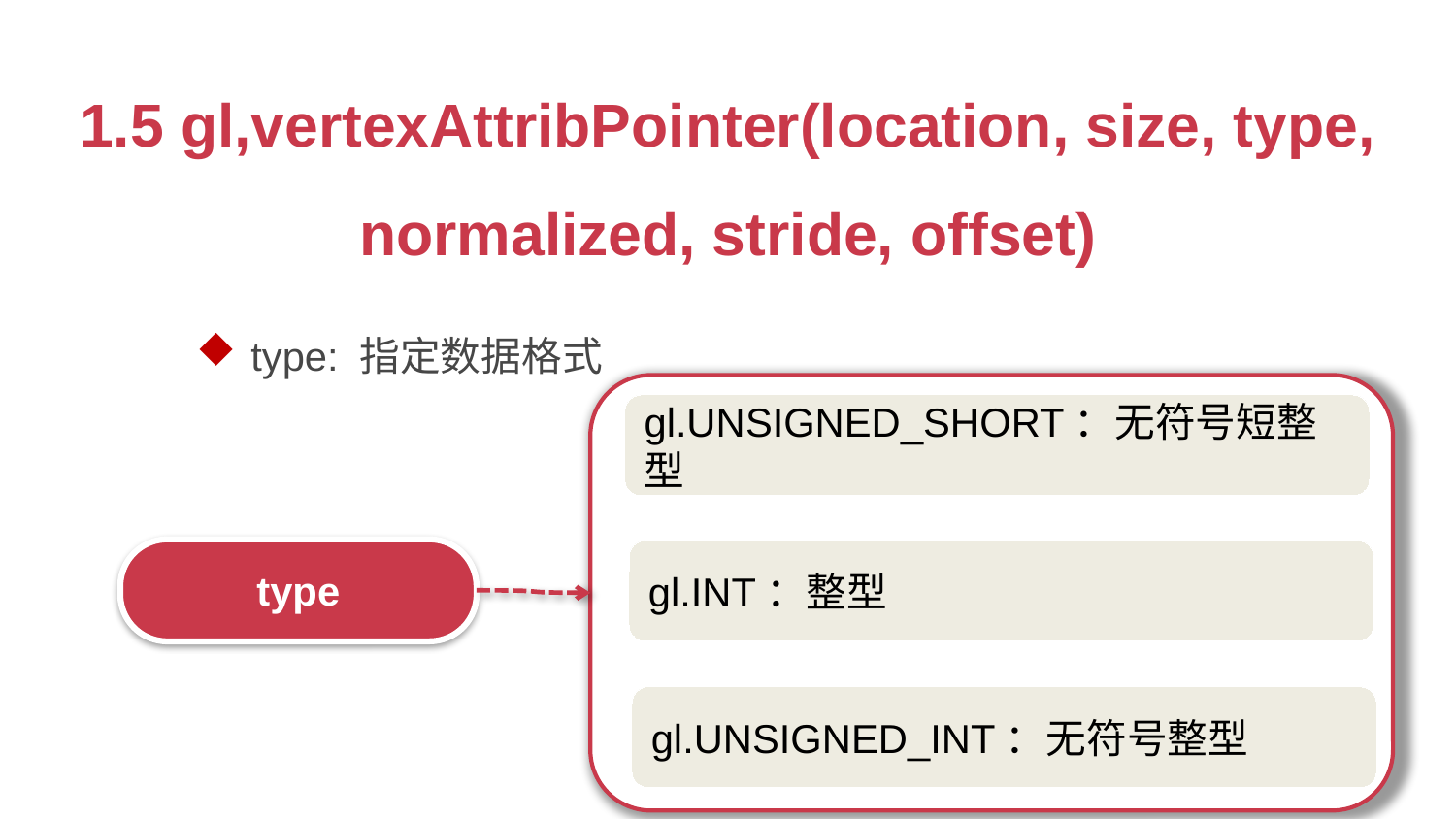

1.5 gl,vertexAttribPointer(location, size, type, normalized, stride, offset)
type: 指定数据格式

gl.UNSIGNED_SHORT：无符号短整型
type
gl.INT：整型
gl.UNSIGNED_INT：无符号整型